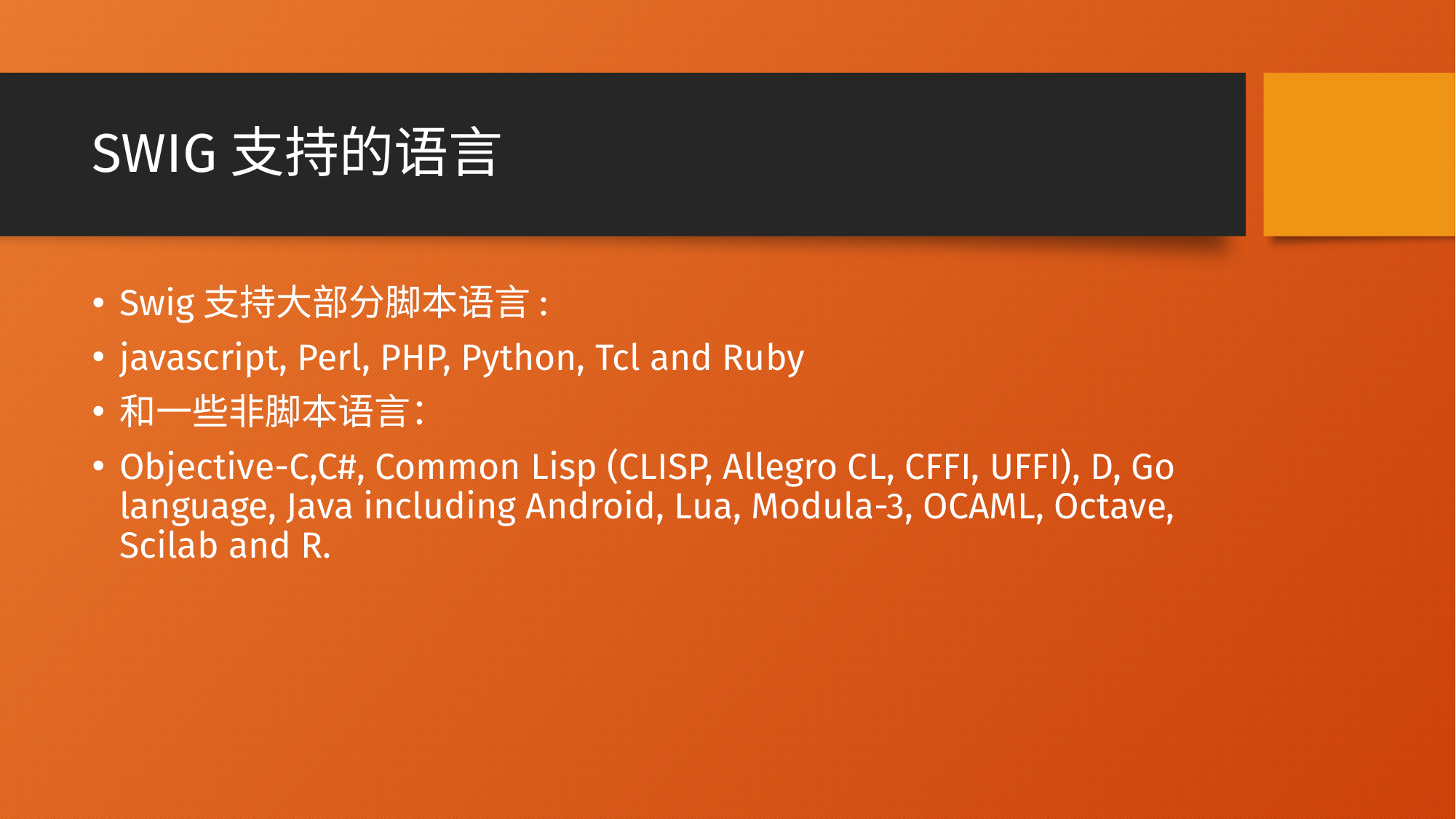

# SWIG支持的语言
Swig支持大部分脚本语言:
javascript, Perl, PHP, Python, Tcl and Ruby
和一些非脚本语言：
Objective-C,C#, Common Lisp (CLISP, Allegro CL, CFFI, UFFI), D, Go language, Java including Android, Lua, Modula-3, OCAML, Octave, Scilab and R.